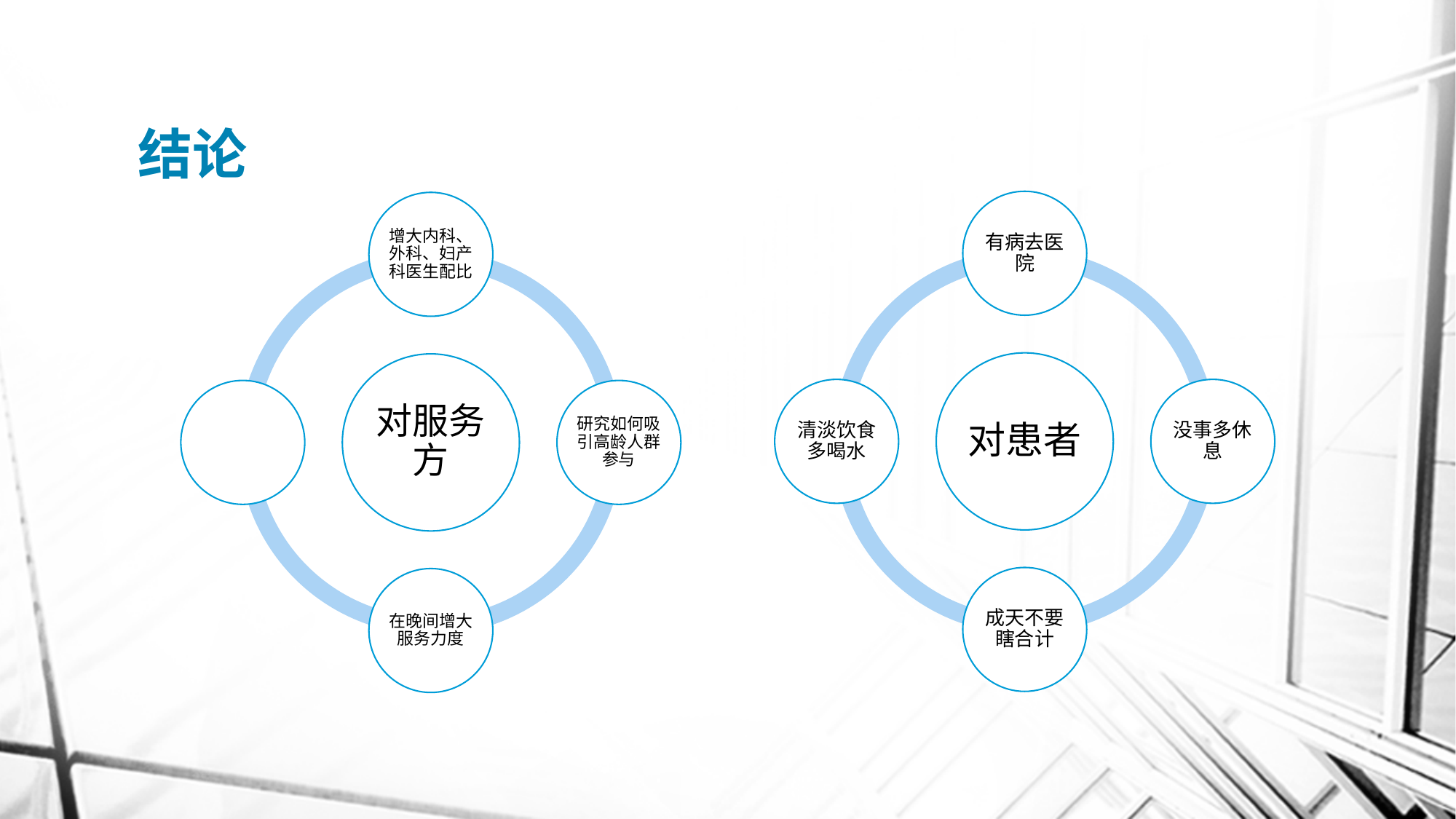

# 结论
对患者
有病去医院
没事多休息
成天不要瞎合计
清淡饮食多喝水
对服务方
增大内科、外科、妇产科医生配比
研究如何吸引高龄人群参与
在晚间增大服务力度